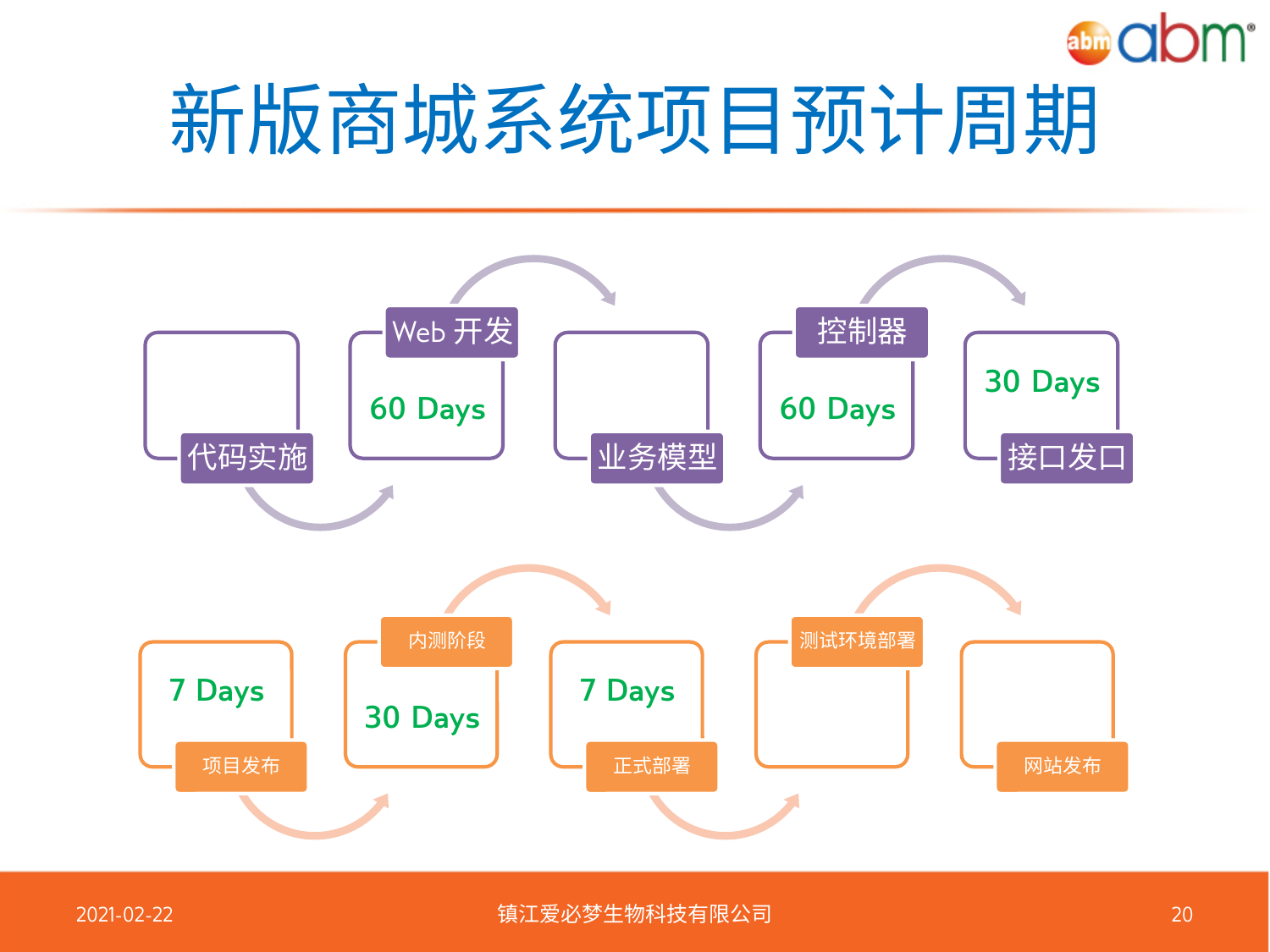

# 新版商城系统项目预计周期

代码实施
60 Days
Web开发

业务模型
60 Days
控制器
30 Days
接口发口
7 Days
项目发布
30 Days
内测阶段
7 Days
正式部署

测试环境部署

网站发布
2021-02-22
镇江爱必梦生物科技有限公司
20